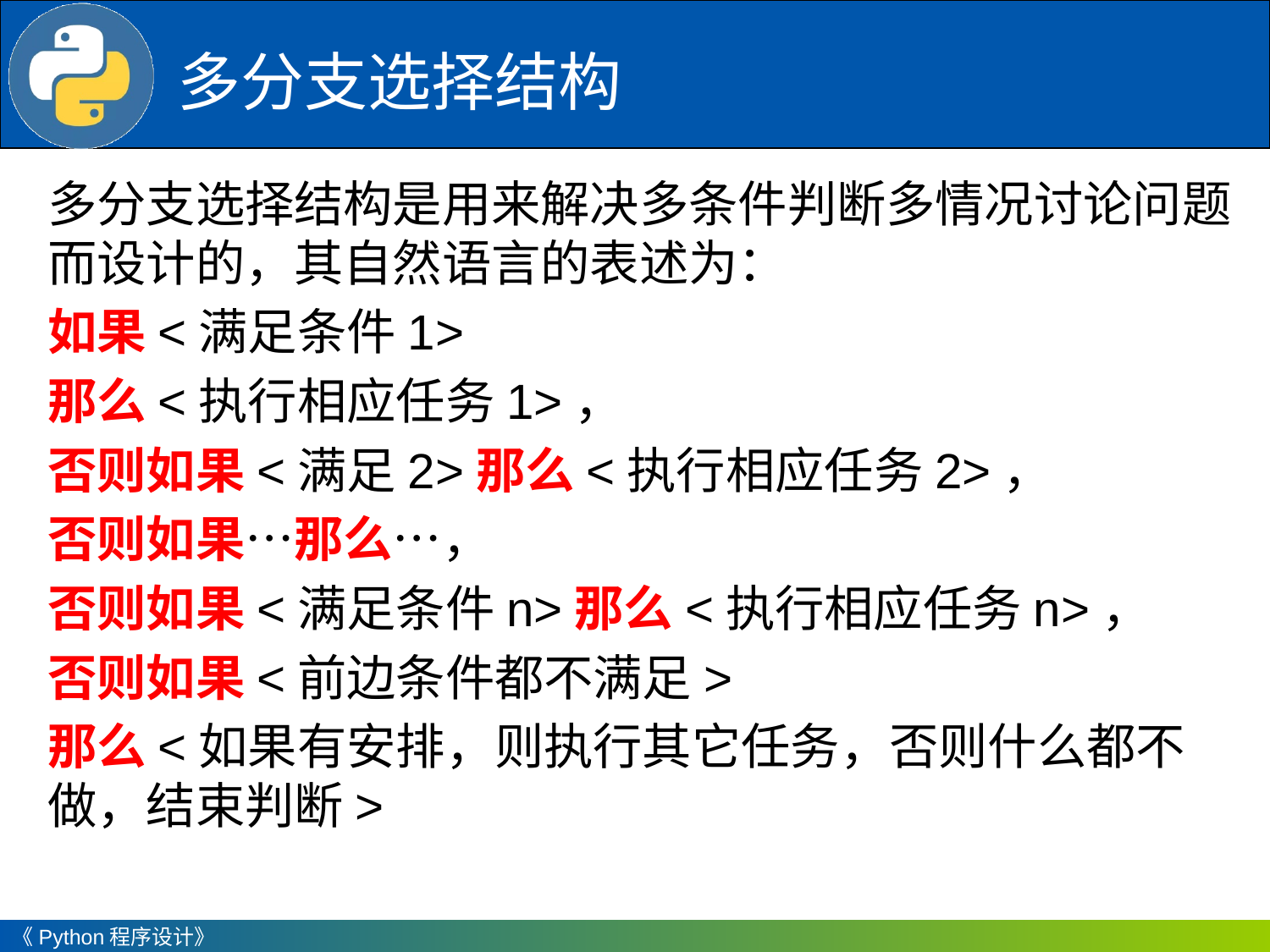

多分支选择结构
多分支选择结构是用来解决多条件判断多情况讨论问题而设计的，其自然语言的表述为：
如果<满足条件1>
那么<执行相应任务1>，
否则如果<满足2>那么<执行相应任务2>，
否则如果…那么…，
否则如果<满足条件n>那么<执行相应任务n>，
否则如果<前边条件都不满足>
那么<如果有安排，则执行其它任务，否则什么都不做，结束判断>